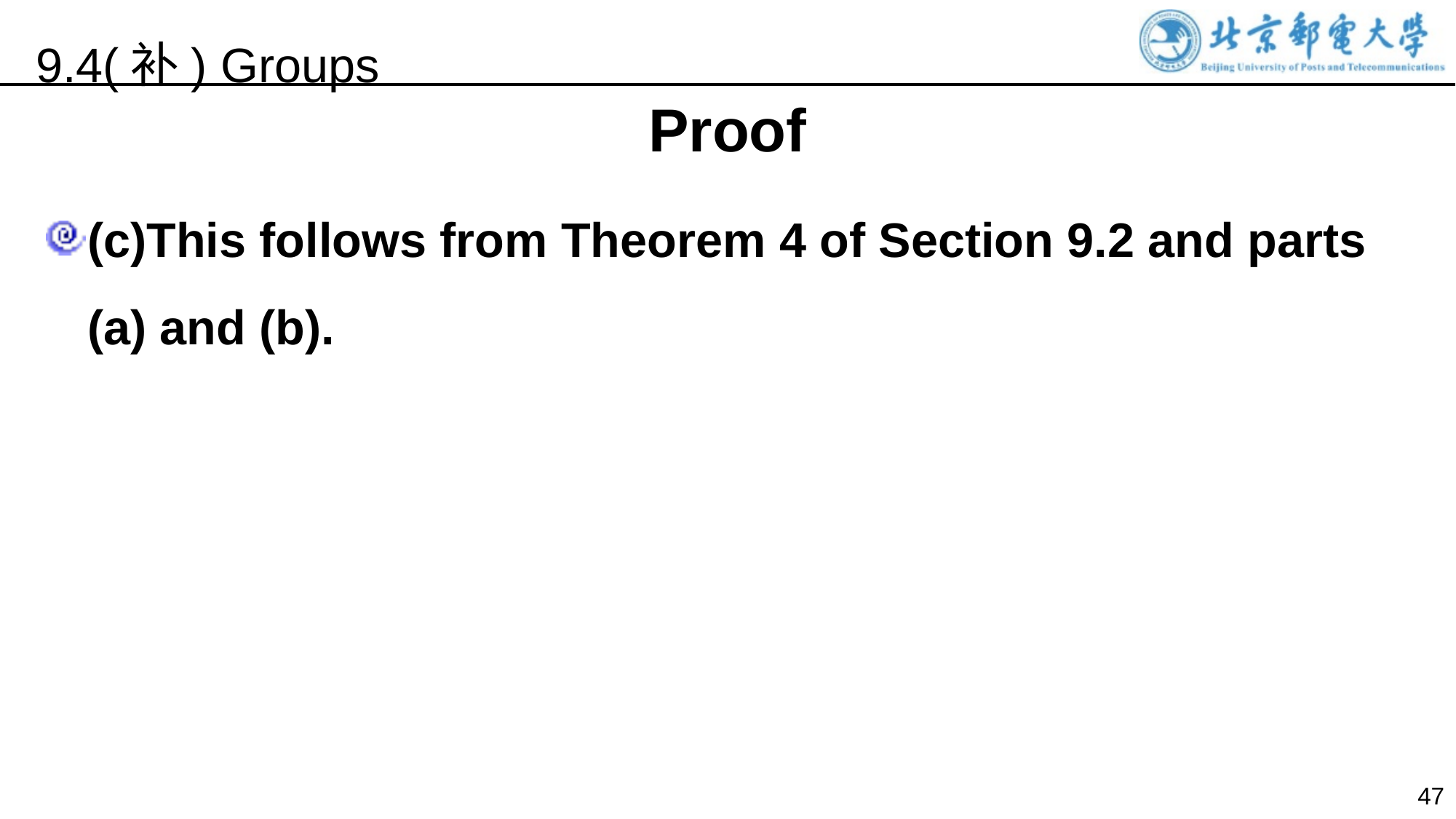

9.4(补) Groups
Proof
(c)This follows from Theorem 4 of Section 9.2 and parts (a) and (b).